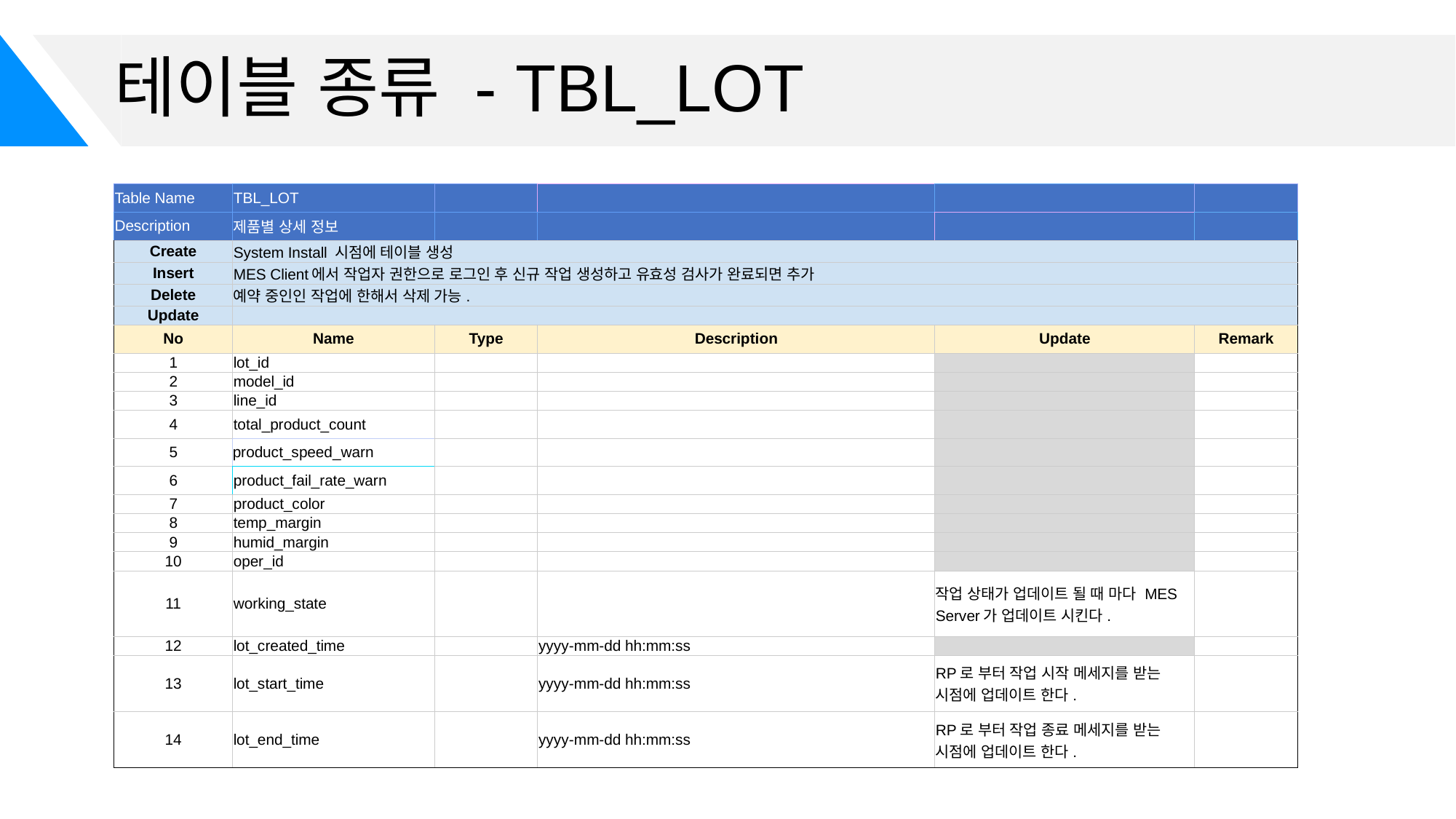

# 테이블 종류 - TBL_LOT

| Table Name | TBL\_LOT |  |  |  |  |
| --- | --- | --- | --- | --- | --- |
| Description | 제품별 상세 정보 |  |  |  |  |
| Create | System Install 시점에 테이블 생성 |  |  |  |  |
| Insert | MES Client에서 작업자 권한으로 로그인 후 신규 작업 생성하고 유효성 검사가 완료되면 추가 |  |  |  |  |
| Delete | 예약 중인인 작업에 한해서 삭제 가능. |  |  |  |  |
| Update |  |  |  |  |  |
| No | Name | Type | Description | Update | Remark |
| 1 | lot\_id |  |  |  |  |
| 2 | model\_id |  |  |  |  |
| 3 | line\_id |  |  |  |  |
| 4 | total\_product\_count |  |  |  |  |
| 5 | product\_speed\_warn |  |  |  |  |
| 6 | product\_fail\_rate\_warn |  |  |  |  |
| 7 | product\_color |  |  |  |  |
| 8 | temp\_margin |  |  |  |  |
| 9 | humid\_margin |  |  |  |  |
| 10 | oper\_id |  |  |  |  |
| 11 | working\_state |  |  | 작업 상태가 업데이트 될 때 마다 MES Server가 업데이트 시킨다. |  |
| 12 | lot\_created\_time |  | yyyy-mm-dd hh:mm:ss |  |  |
| 13 | lot\_start\_time |  | yyyy-mm-dd hh:mm:ss | RP로 부터 작업 시작 메세지를 받는 시점에 업데이트 한다. |  |
| 14 | lot\_end\_time |  | yyyy-mm-dd hh:mm:ss | RP로 부터 작업 종료 메세지를 받는 시점에 업데이트 한다. |  |